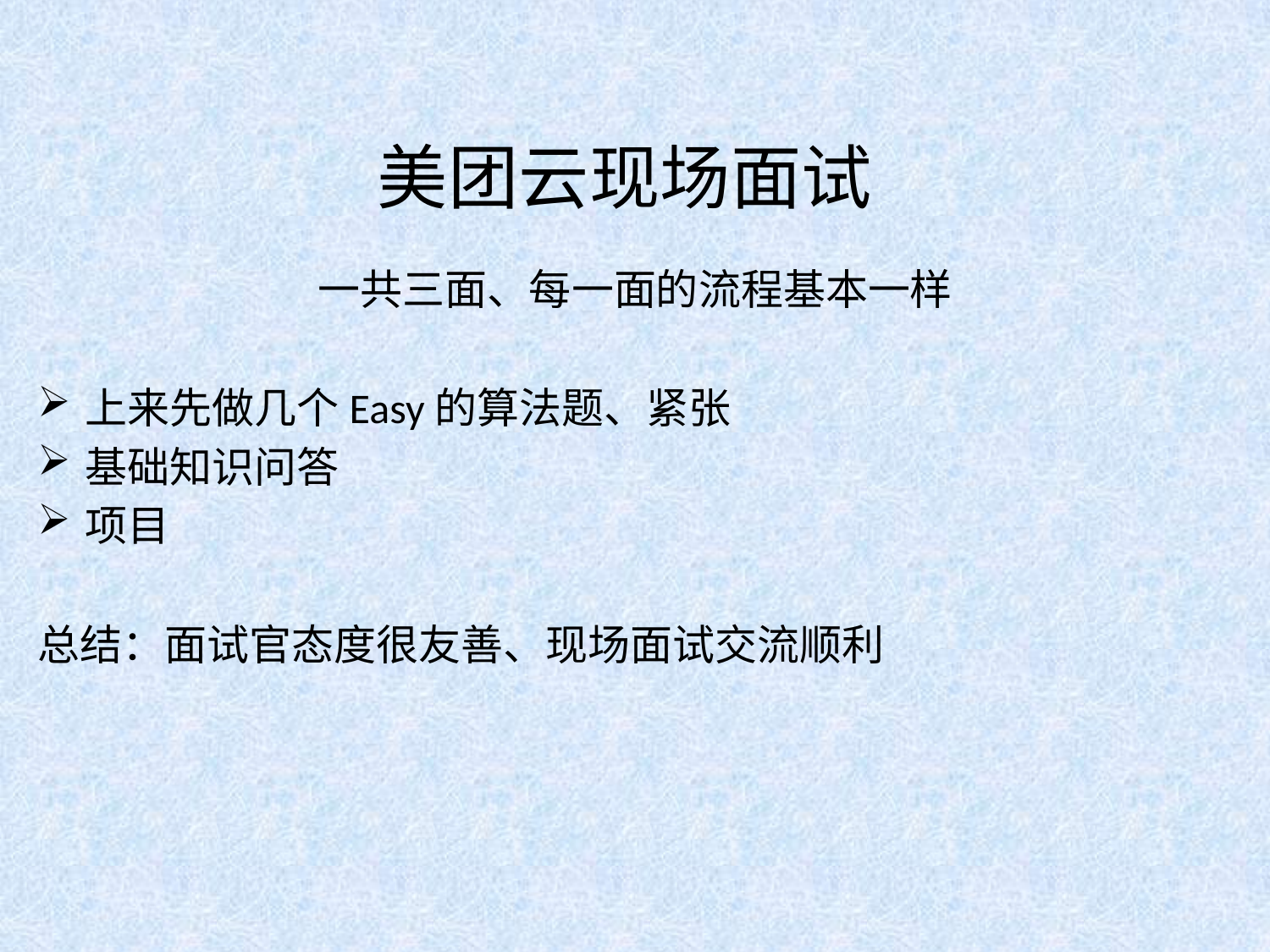

# 美团云现场面试
一共三面、每一面的流程基本一样

上来先做几个Easy的算法题、紧张
基础知识问答
项目

总结：面试官态度很友善、现场面试交流顺利